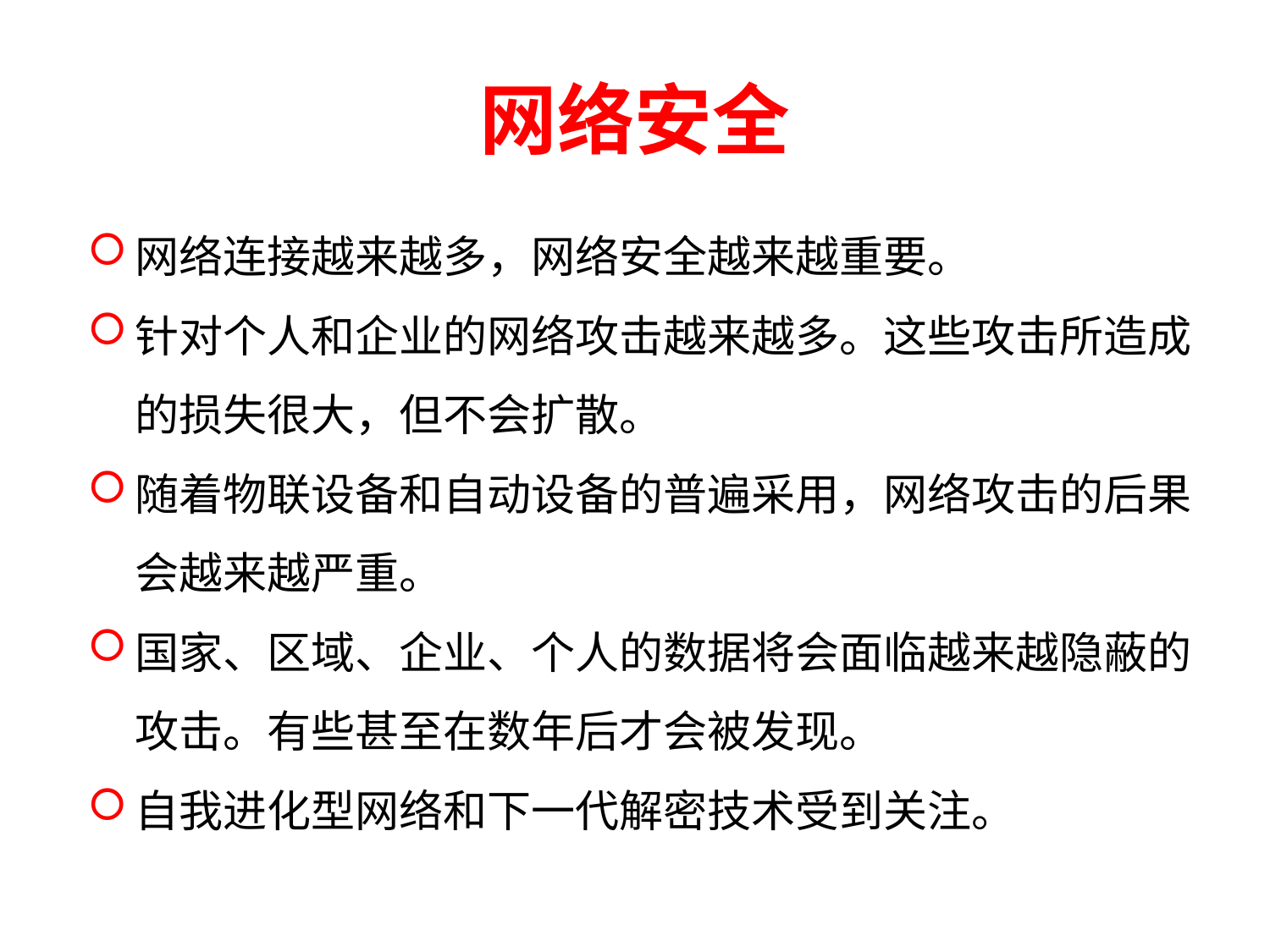

# 网络安全
网络连接越来越多，网络安全越来越重要。
针对个人和企业的网络攻击越来越多。这些攻击所造成的损失很大，但不会扩散。
随着物联设备和自动设备的普遍采用，网络攻击的后果会越来越严重。
国家、区域、企业、个人的数据将会面临越来越隐蔽的攻击。有些甚至在数年后才会被发现。
自我进化型网络和下一代解密技术受到关注。